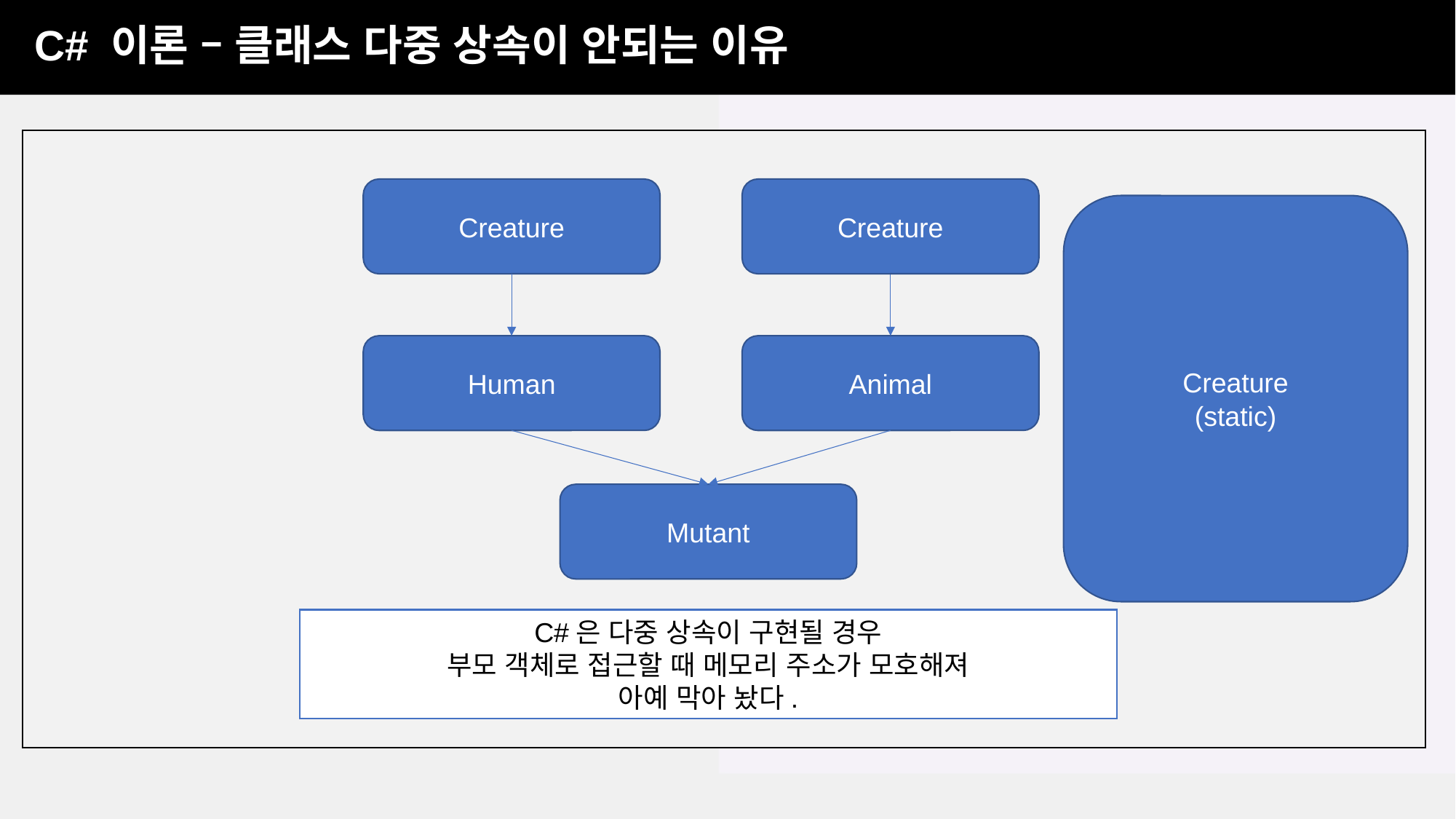

C# 이론 – 클래스 다중 상속이 안되는 이유
Creature
Creature
Creature
(static)
Human
Animal
Mutant
C#은 다중 상속이 구현될 경우
부모 객체로 접근할 때 메모리 주소가 모호해져
아예 막아 놨다.